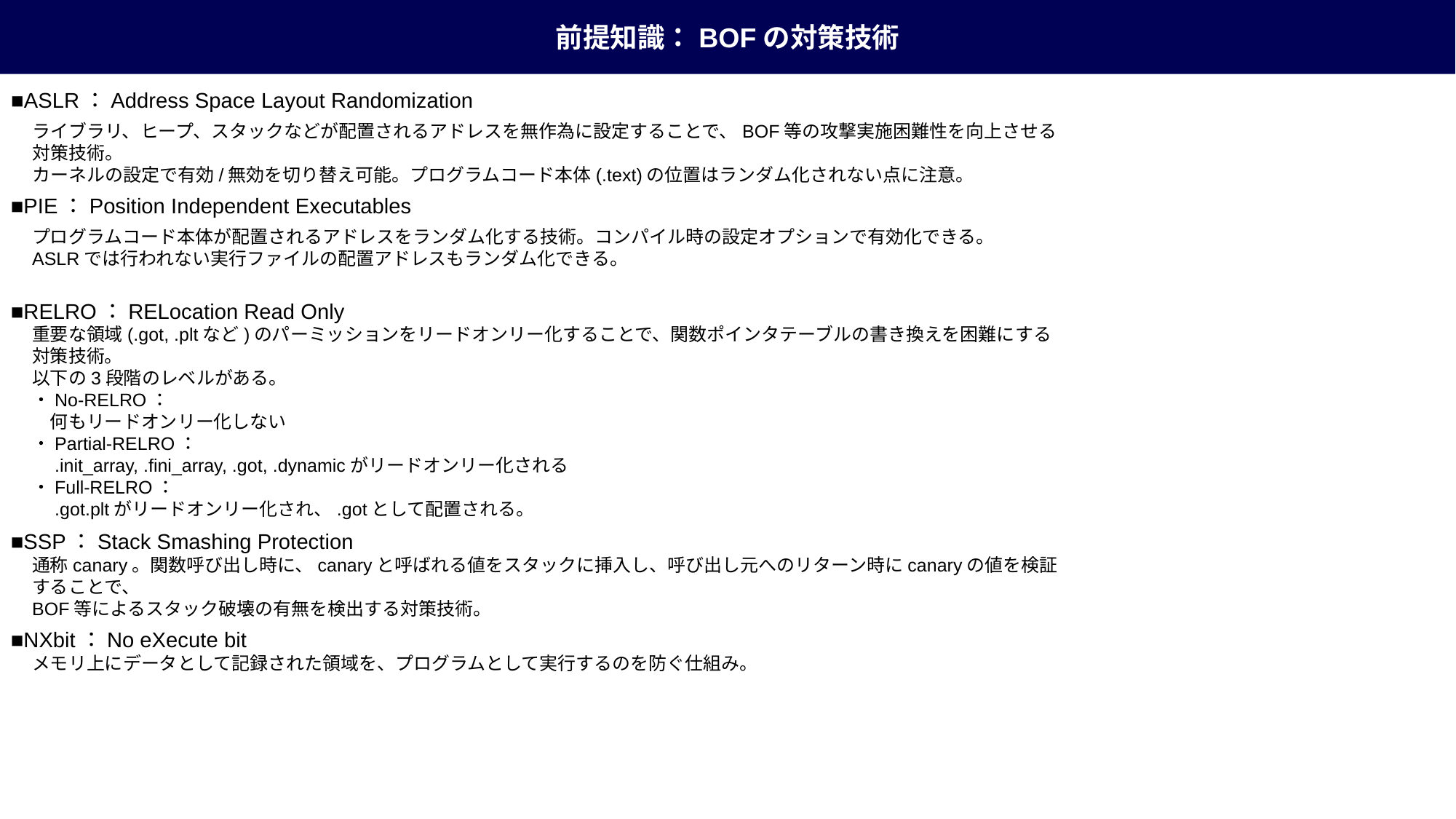

前提知識：BOFの対策技術
■ASLR：Address Space Layout Randomization

ライブラリ、ヒープ、スタックなどが配置されるアドレスを無作為に設定することで、BOF等の攻撃実施困難性を向上させる対策技術。
カーネルの設定で有効/無効を切り替え可能。プログラムコード本体(.text)の位置はランダム化されない点に注意。
■PIE：Position Independent Executables

プログラムコード本体が配置されるアドレスをランダム化する技術。コンパイル時の設定オプションで有効化できる。
ASLRでは行われない実行ファイルの配置アドレスもランダム化できる。
■RELRO：RELocation Read Only
重要な領域(.got, .pltなど)のパーミッションをリードオンリー化することで、関数ポインタテーブルの書き換えを困難にする対策技術。
以下の3段階のレベルがある。
・No-RELRO：
　何もリードオンリー化しない
・Partial-RELRO：
　.init_array, .fini_array, .got, .dynamicがリードオンリー化される
・Full-RELRO：
　.got.pltがリードオンリー化され、.gotとして配置される。
■SSP：Stack Smashing Protection
通称canary。関数呼び出し時に、canaryと呼ばれる値をスタックに挿入し、呼び出し元へのリターン時にcanaryの値を検証することで、
BOF等によるスタック破壊の有無を検出する対策技術。
■NXbit：No eXecute bit
メモリ上にデータとして記録された領域を、プログラムとして実行するのを防ぐ仕組み。